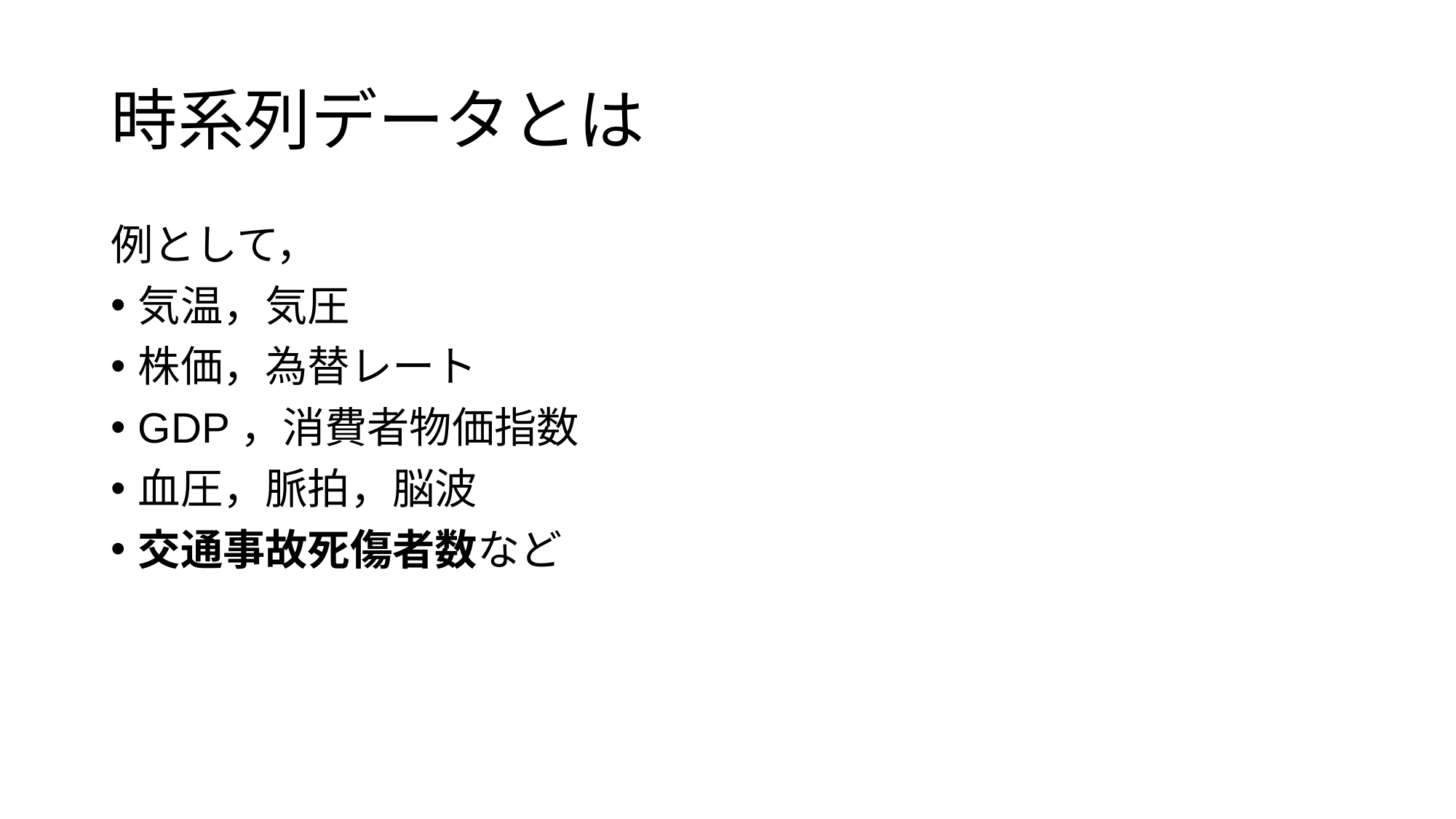

# 時系列データとは
例として，
気温，気圧
株価，為替レート
GDP，消費者物価指数
血圧，脈拍，脳波
交通事故死傷者数など